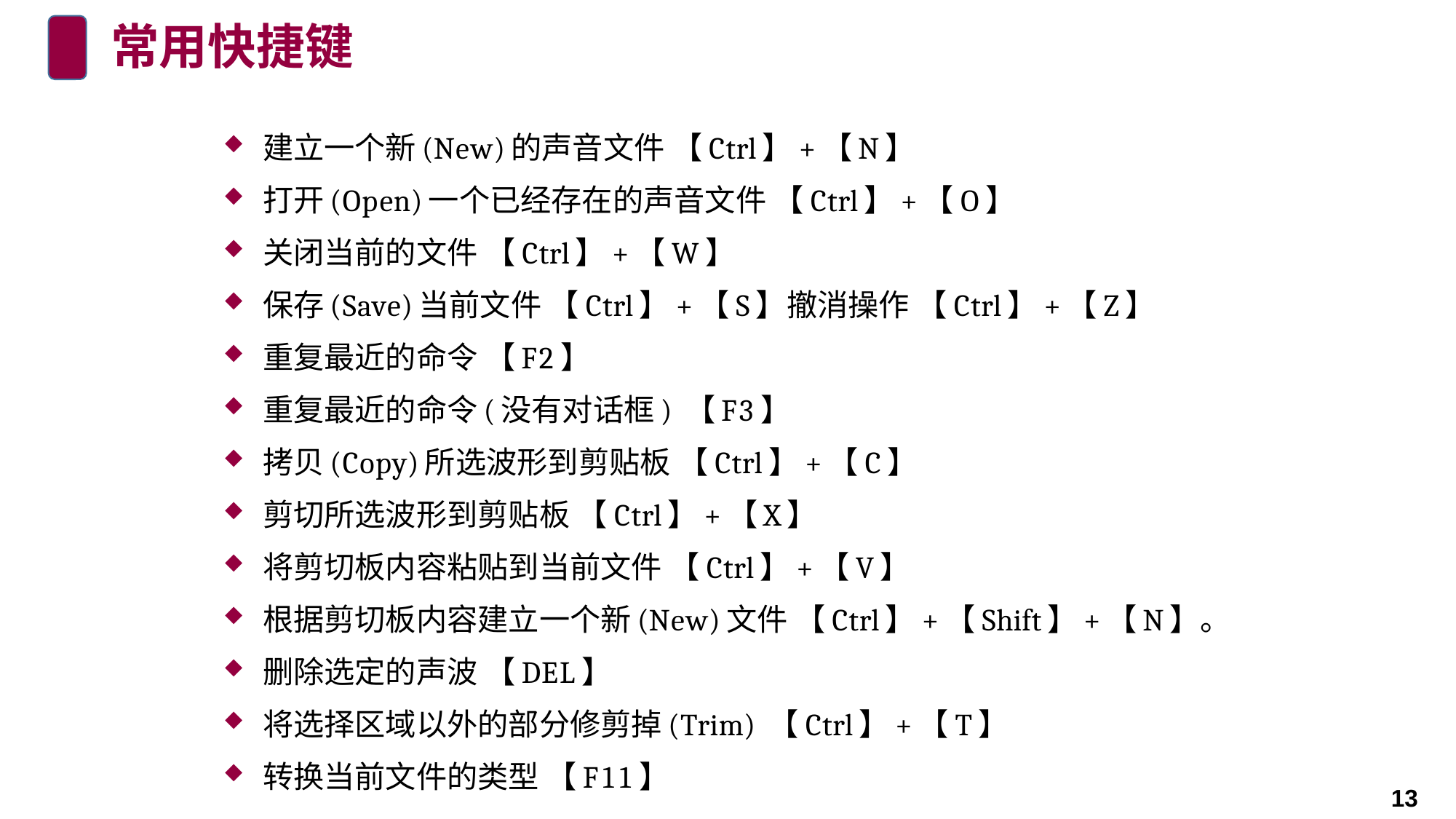

# 常用快捷键

建立一个新(New)的声音文件 【Ctrl】+【N】
打开(Open)一个已经存在的声音文件 【Ctrl】+【O】
关闭当前的文件 【Ctrl】+【W】
保存(Save)当前文件 【Ctrl】+【S】撤消操作 【Ctrl】+【Z】
重复最近的命令 【F2】
重复最近的命令(没有对话框) 【F3】
拷贝(Copy)所选波形到剪贴板 【Ctrl】+【C】
剪切所选波形到剪贴板 【Ctrl】+【X】
将剪切板内容粘贴到当前文件 【Ctrl】+【V】
根据剪切板内容建立一个新(New)文件 【Ctrl】+【Shift】+【N】。
删除选定的声波 【DEL】
将选择区域以外的部分修剪掉(Trim) 【Ctrl】+【T】
转换当前文件的类型 【F11】

13